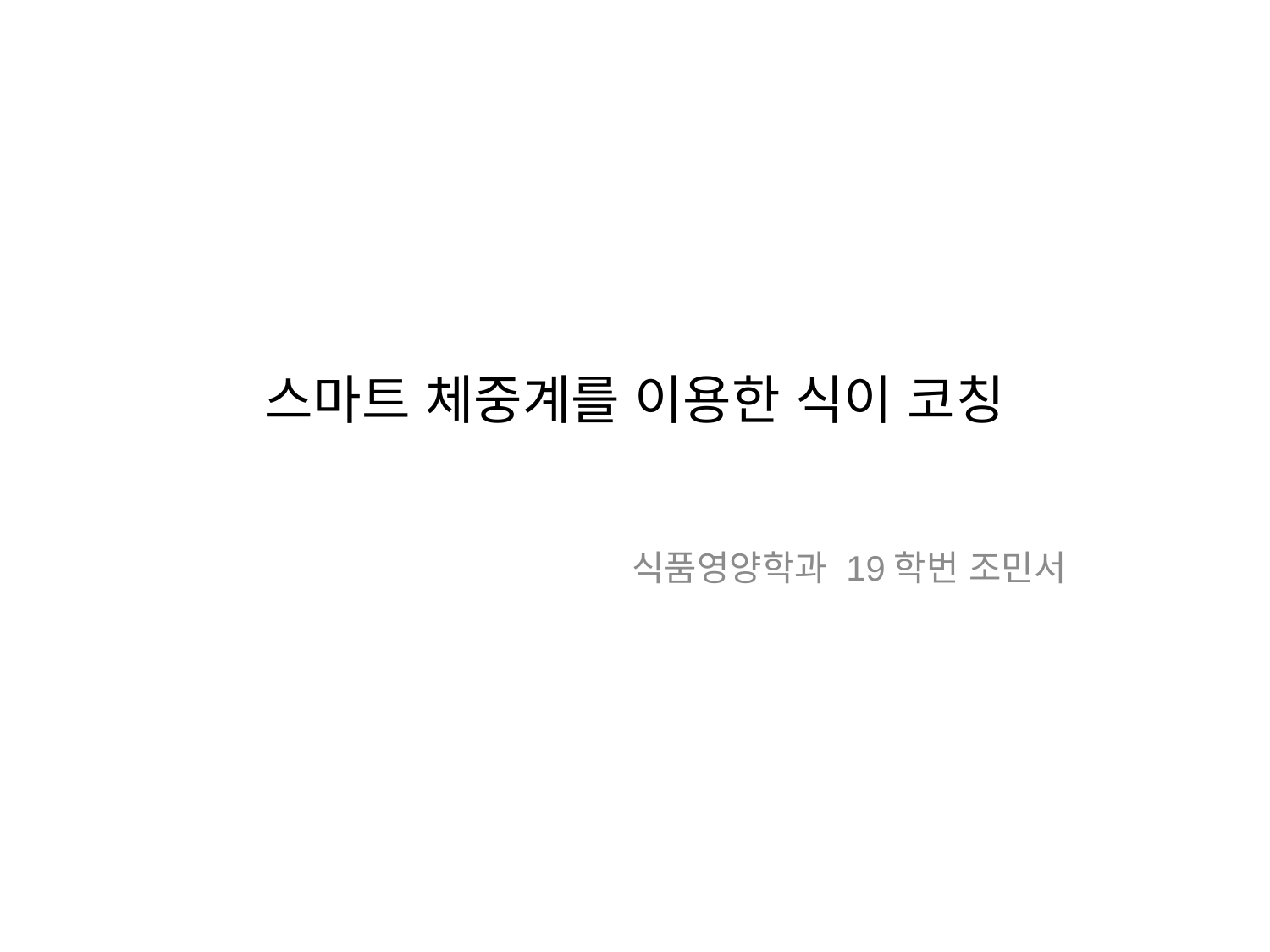

# 스마트 체중계를 이용한 식이 코칭
식품영양학과 19학번 조민서